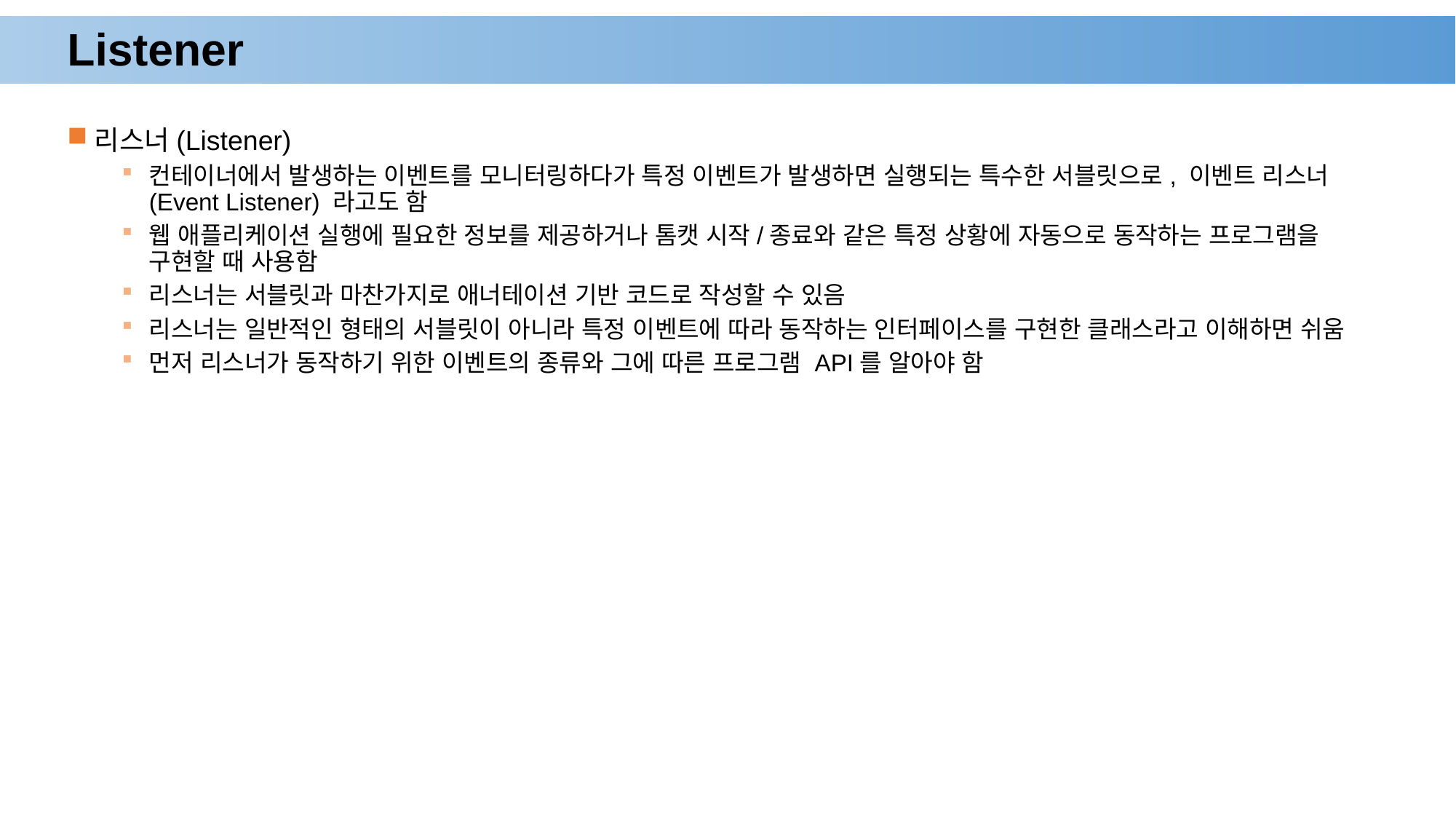

# Listener
리스너(Listener)
컨테이너에서 발생하는 이벤트를 모니터링하다가 특정 이벤트가 발생하면 실행되는 특수한 서블릿으로, 이벤트 리스너(Event Listener) 라고도 함
웹 애플리케이션 실행에 필요한 정보를 제공하거나 톰캣 시작/종료와 같은 특정 상황에 자동으로 동작하는 프로그램을 구현할 때 사용함
리스너는 서블릿과 마찬가지로 애너테이션 기반 코드로 작성할 수 있음
리스너는 일반적인 형태의 서블릿이 아니라 특정 이벤트에 따라 동작하는 인터페이스를 구현한 클래스라고 이해하면 쉬움
먼저 리스너가 동작하기 위한 이벤트의 종류와 그에 따른 프로그램 API를 알아야 함